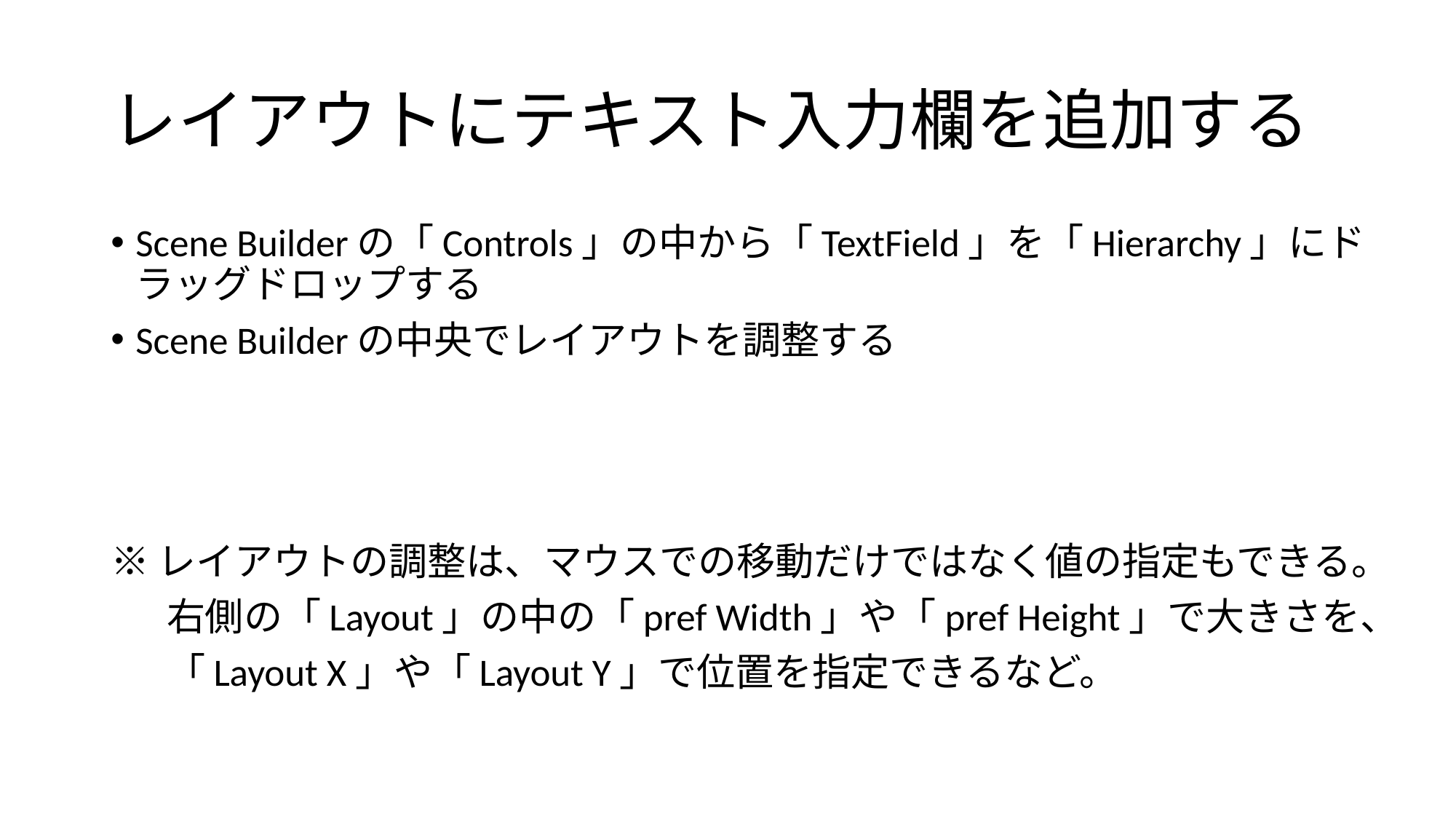

# レイアウトにテキスト入力欄を追加する
Scene Builderの「Controls」の中から「TextField」を「Hierarchy」にドラッグドロップする
Scene Builderの中央でレイアウトを調整する

※レイアウトの調整は、マウスでの移動だけではなく値の指定もできる。
　  右側の「Layout」の中の「pref Width」や「pref Height」で大きさを、
　  「Layout X」や「Layout Y」で位置を指定できるなど。